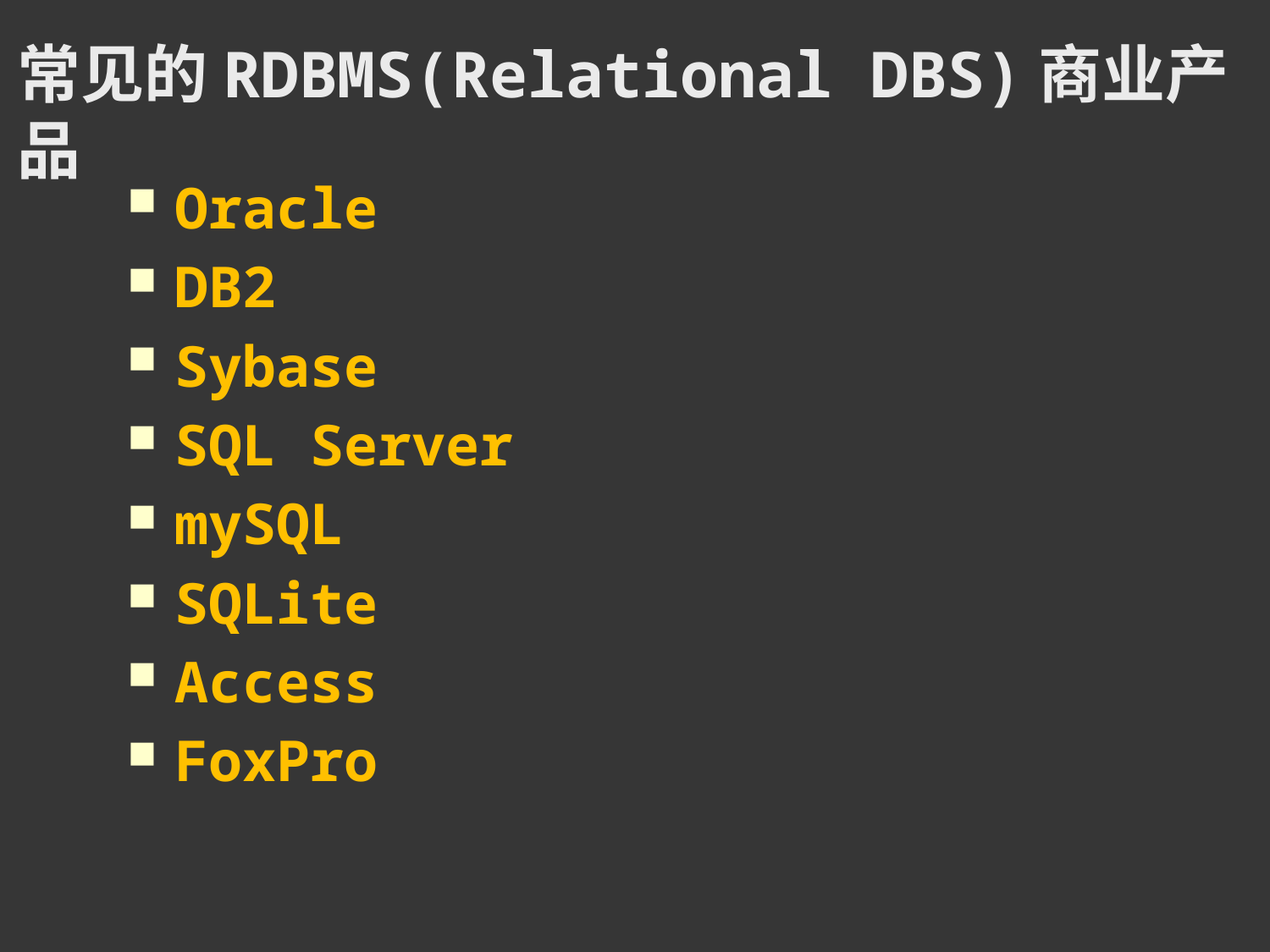

# 常见的RDBMS(Relational DBS)商业产品
Oracle
DB2
Sybase
SQL Server
mySQL
SQLite
Access
FoxPro